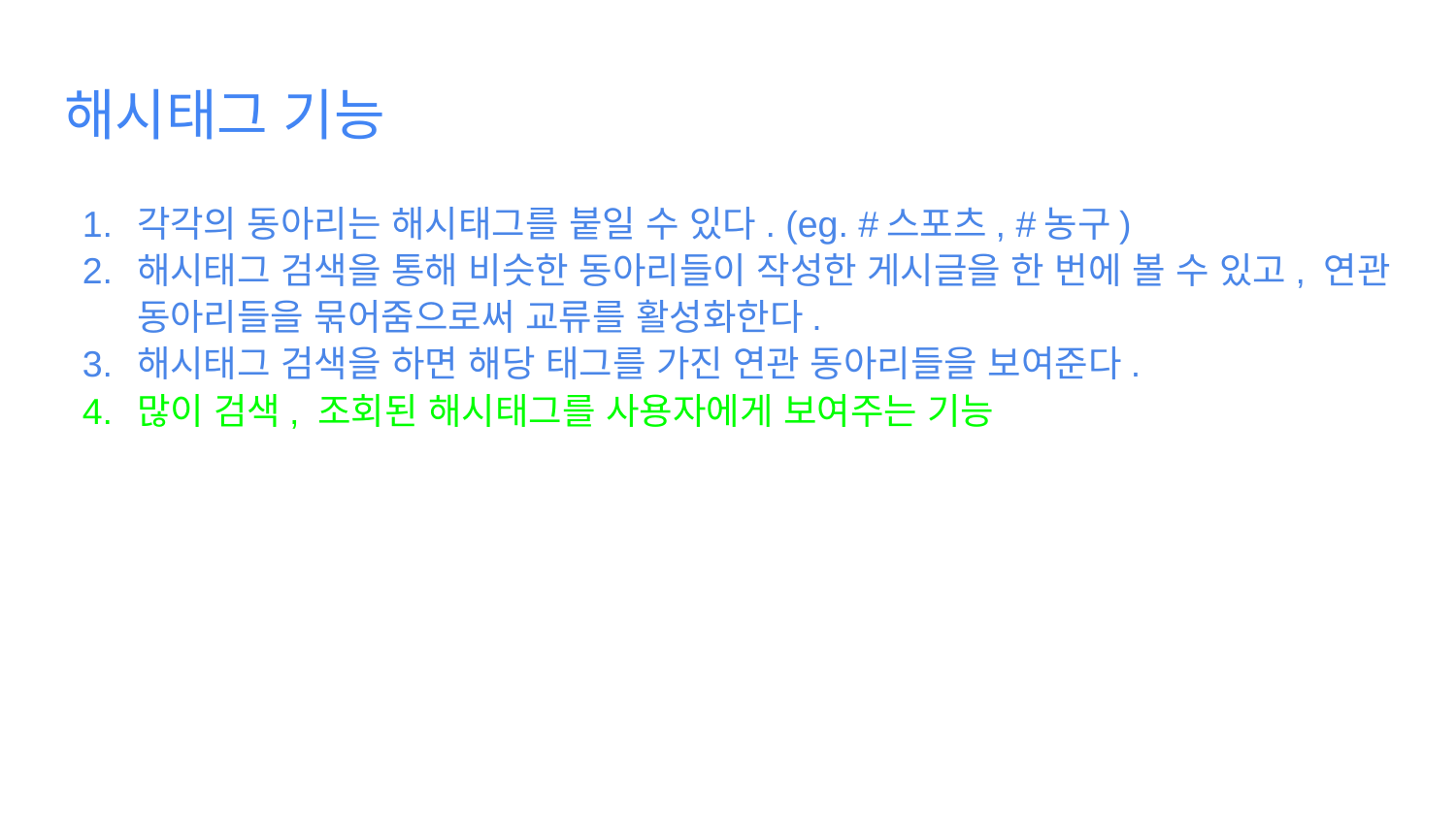

# 해시태그 기능
각각의 동아리는 해시태그를 붙일 수 있다. (eg. #스포츠, #농구)
해시태그 검색을 통해 비슷한 동아리들이 작성한 게시글을 한 번에 볼 수 있고, 연관 동아리들을 묶어줌으로써 교류를 활성화한다.
해시태그 검색을 하면 해당 태그를 가진 연관 동아리들을 보여준다.
많이 검색, 조회된 해시태그를 사용자에게 보여주는 기능